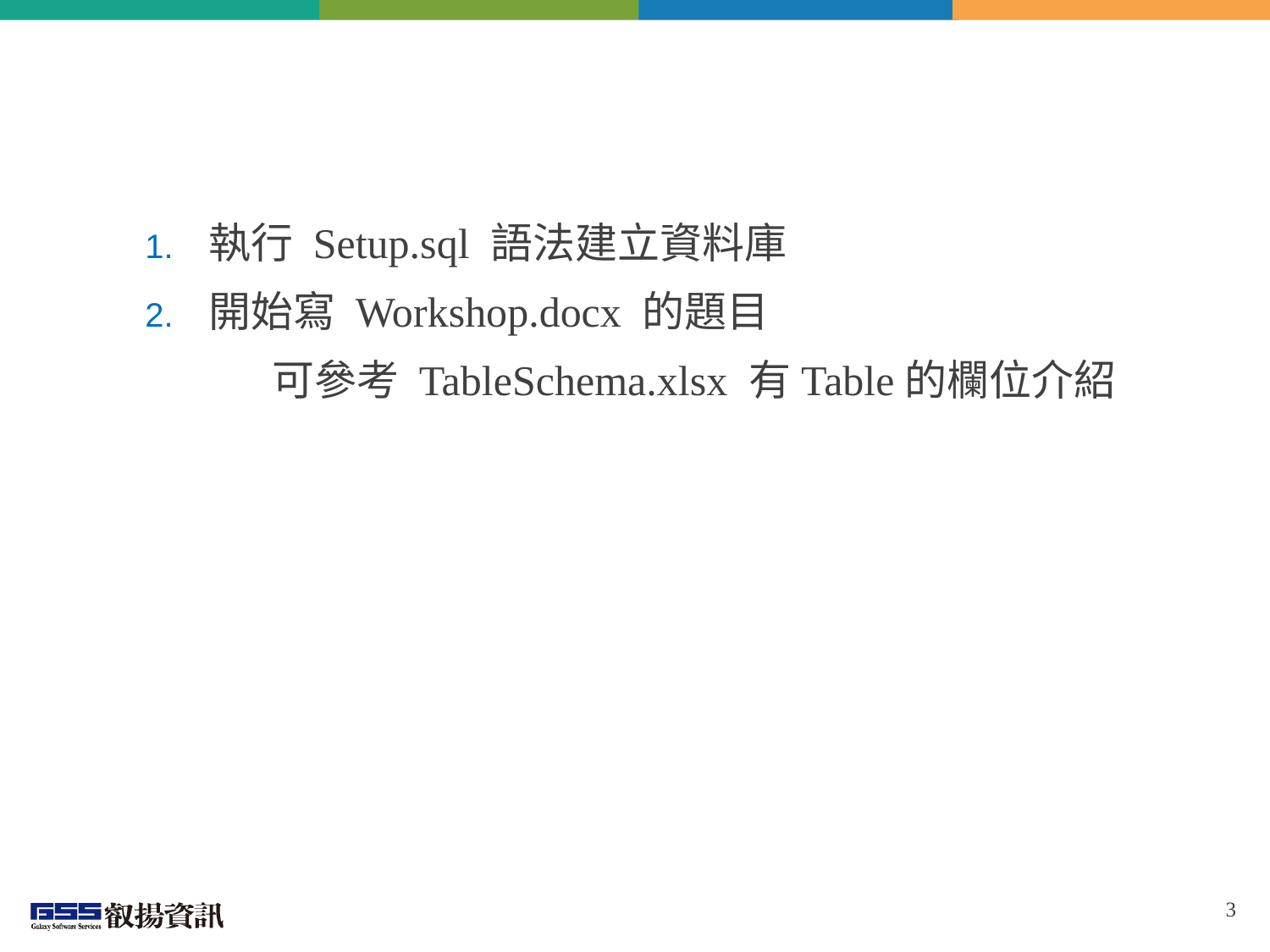

#
執行 Setup.sql 語法建立資料庫
開始寫 Workshop.docx 的題目
	可參考 TableSchema.xlsx 有Table的欄位介紹